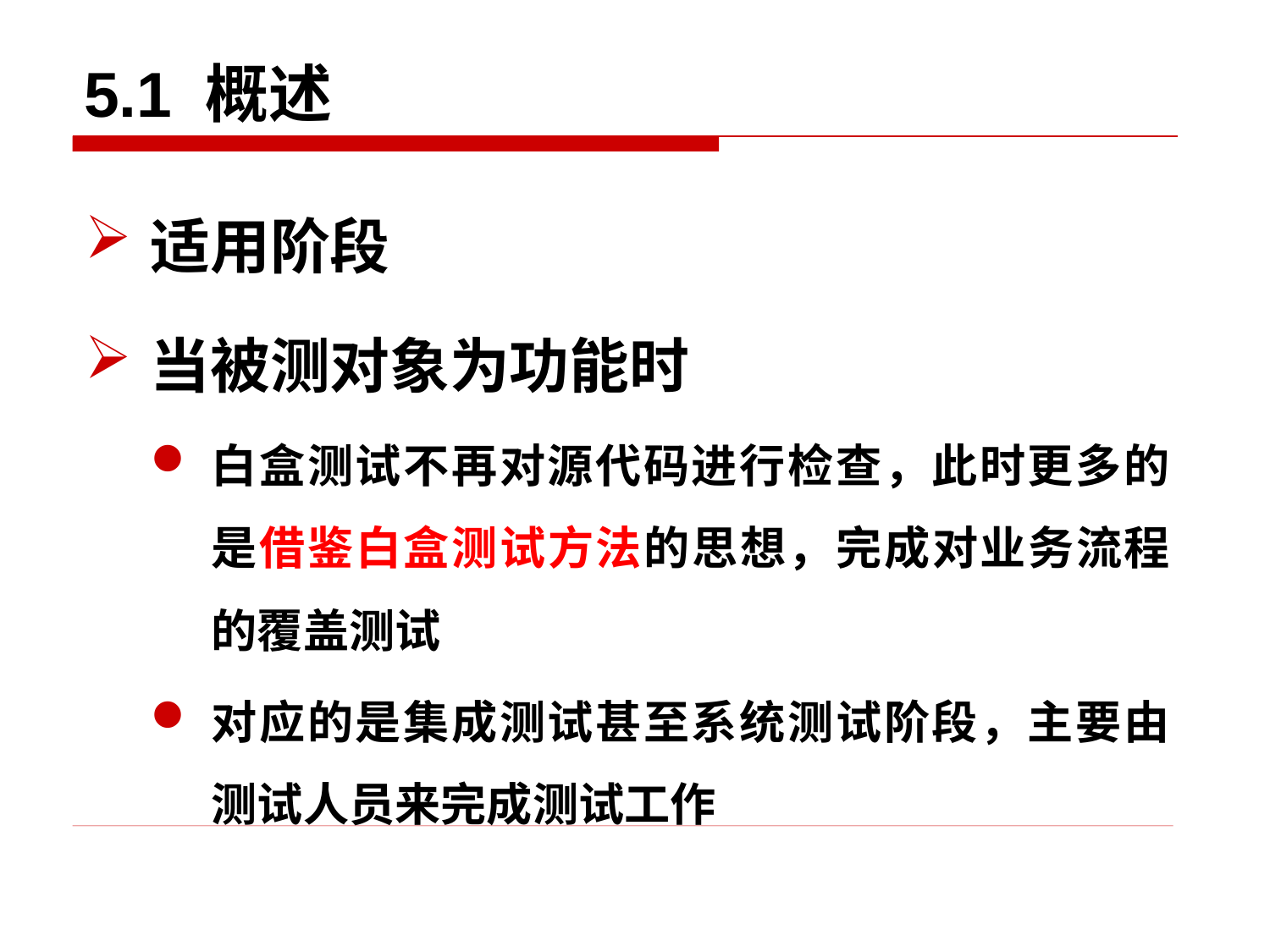

# 5.1 概述
适用阶段
当被测对象为功能时
白盒测试不再对源代码进行检查，此时更多的是借鉴白盒测试方法的思想，完成对业务流程的覆盖测试
对应的是集成测试甚至系统测试阶段，主要由测试人员来完成测试工作